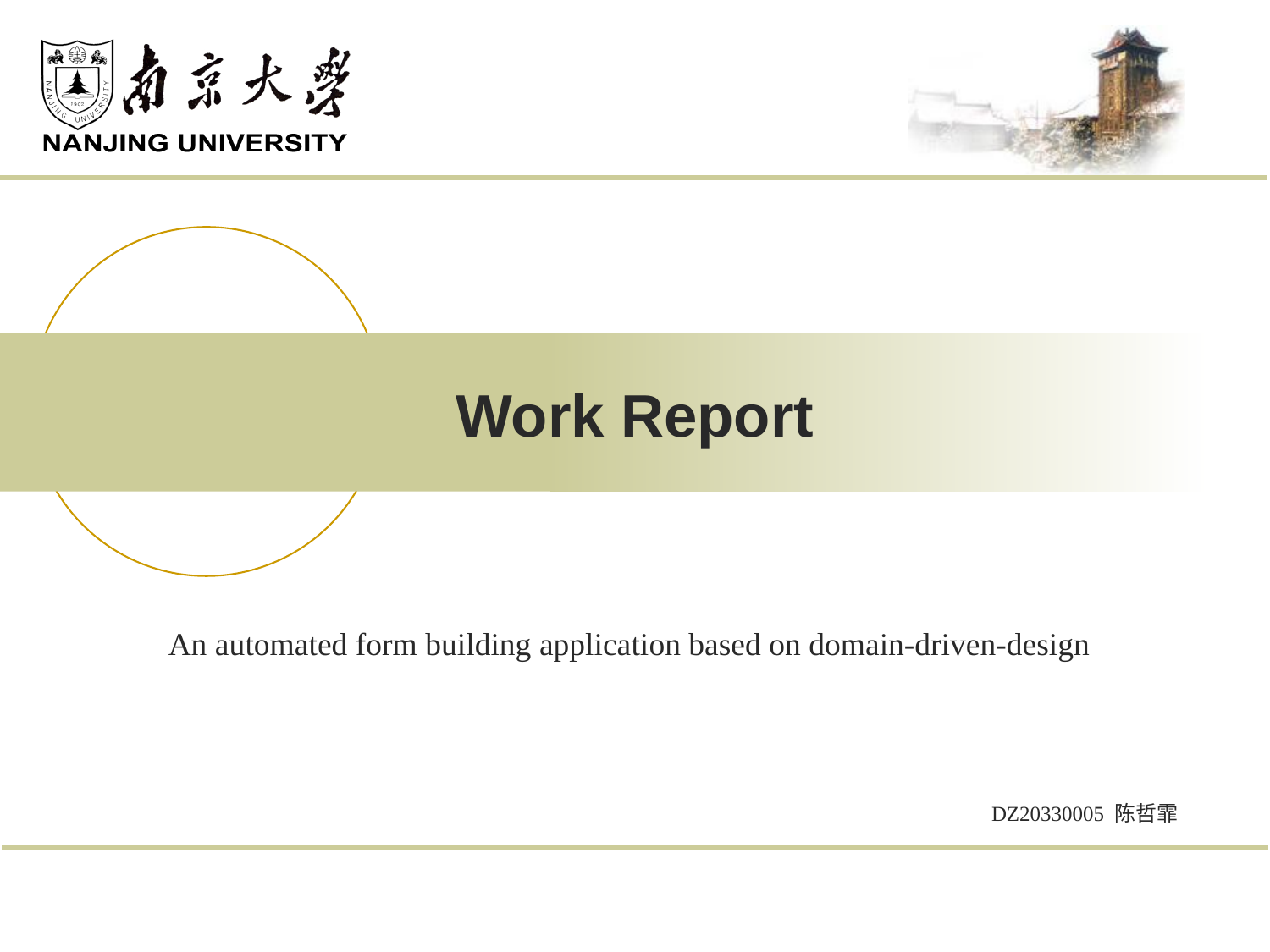

# Work Report
An automated form building application based on domain-driven-design

DZ20330005 陈哲霏